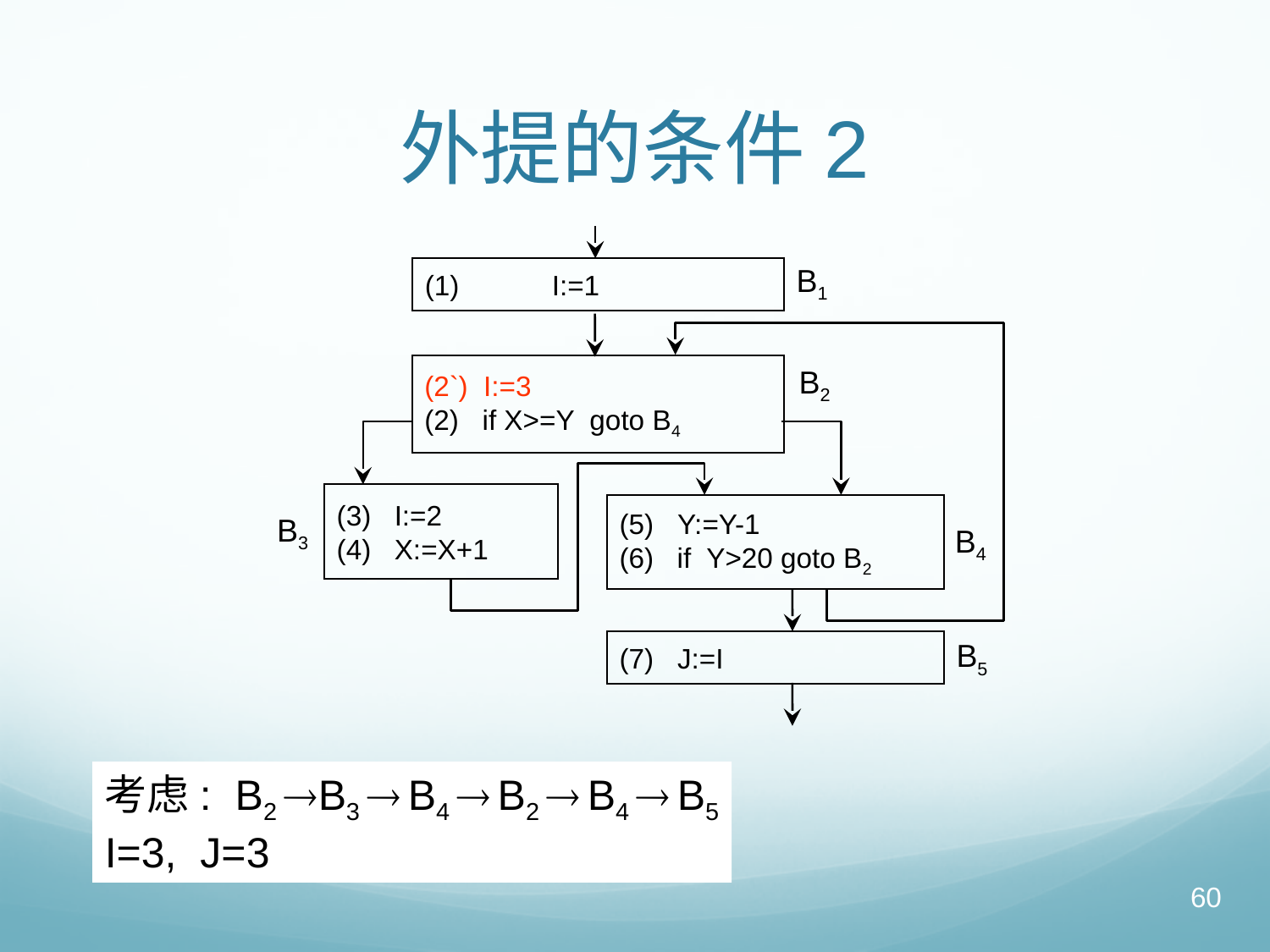

# 外提的条件2

B1
(1)	I:=1

B2
(2`)  I:=3
(2)   if X>=Y  goto B4

(3)   I:=2
(4)   X:=X+1
(5)   Y:=Y-1
(6)   if  Y>20 goto B2
B3
B4

B5
(7)   J:=I

考虑:  B2 →B3 → B4 → B2 → B4 → B5
I=3,  J=3
60